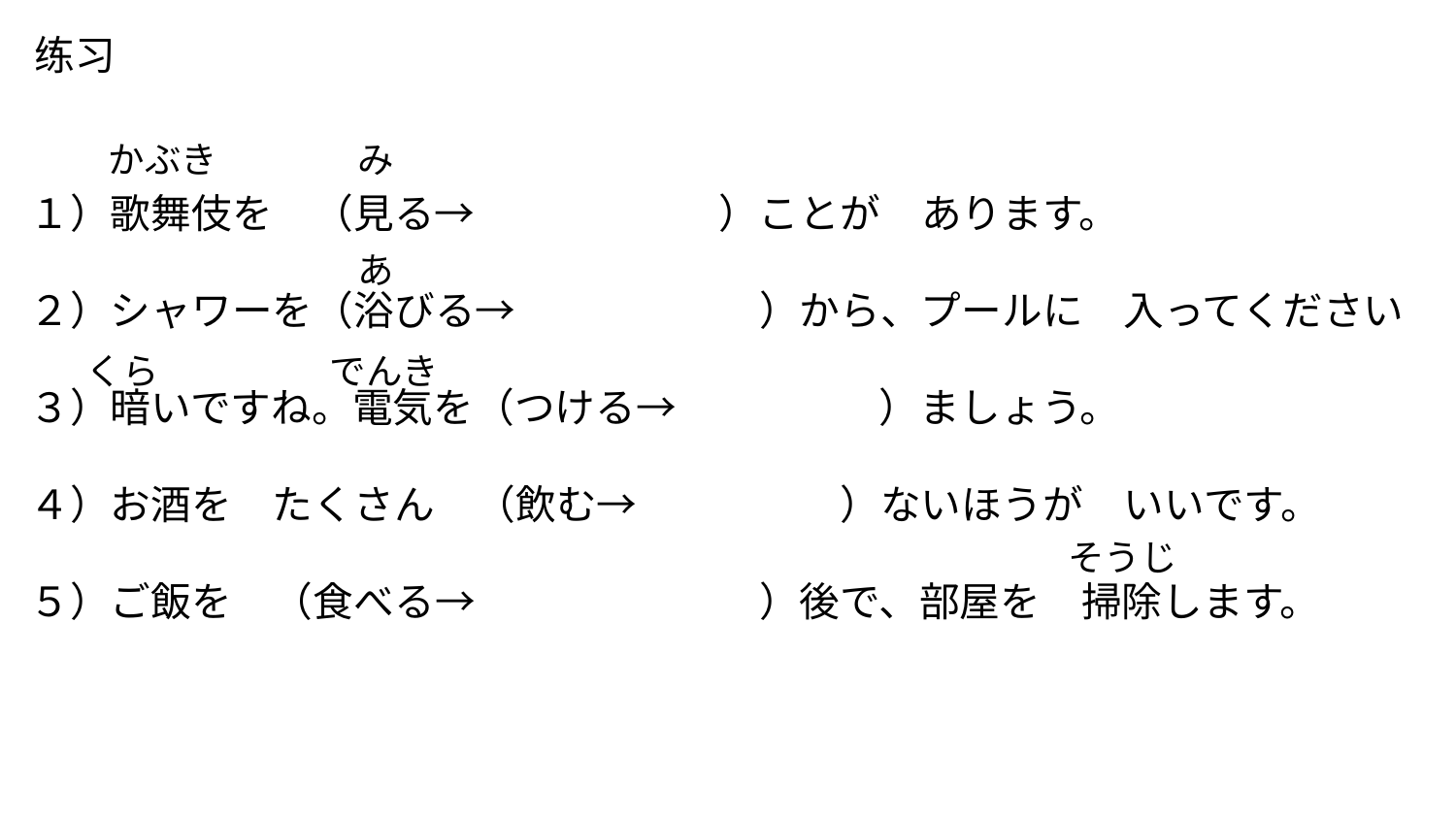

练习
かぶき
み
１）歌舞伎を　（見る→　　　　　　）ことが　あります。
２）シャワーを（浴びる→　　　　　　）から、プールに　入ってください
３）暗いですね。電気を（つける→　　　　　）ましょう。
４）お酒を　たくさん　（飲む→　　　　　）ないほうが　いいです。
５）ご飯を　（食べる→　　　　　　　）後で、部屋を　掃除します。
あ
くら
でんき
そうじ